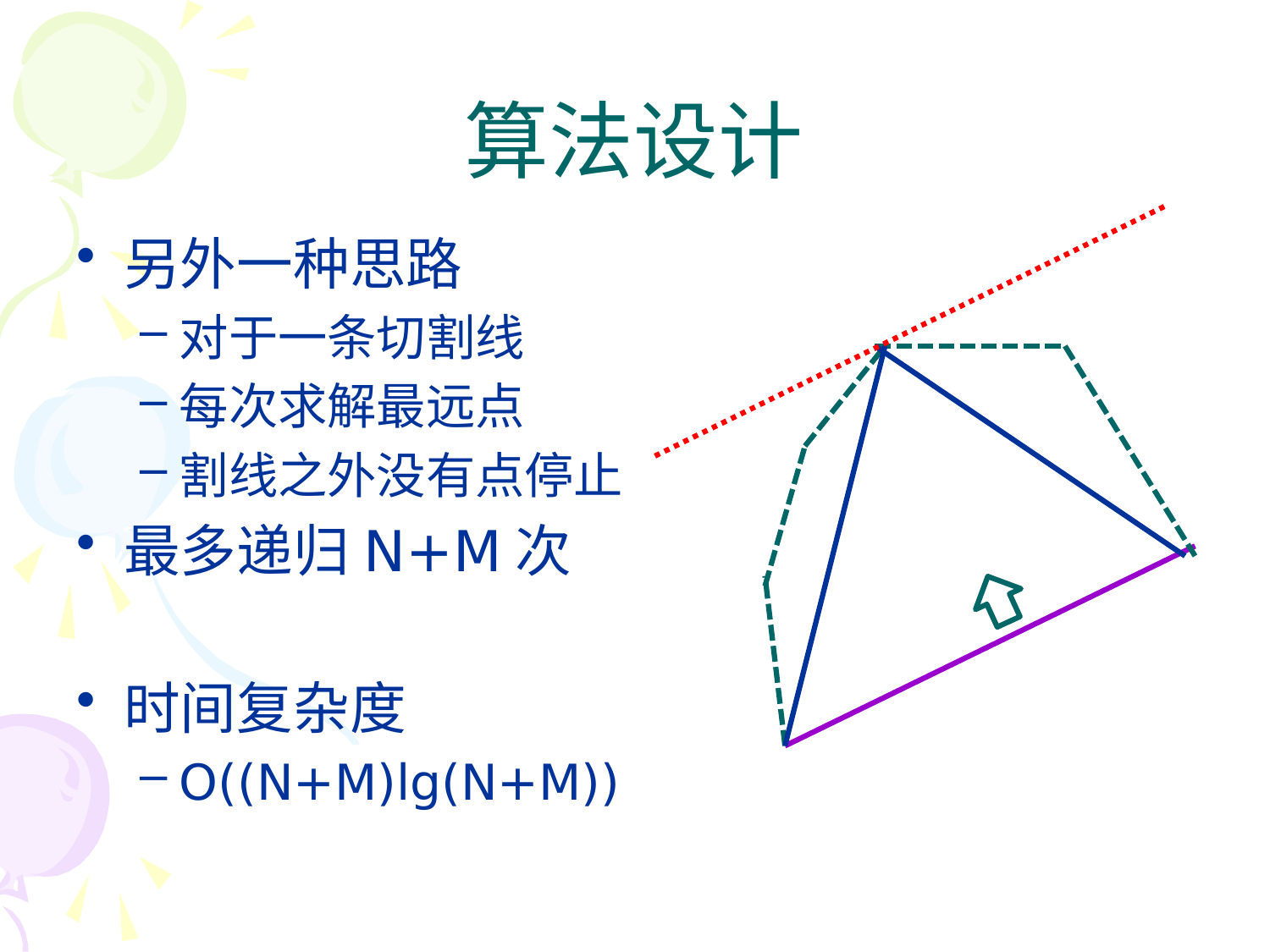

# 算法设计
另外一种思路
对于一条切割线
每次求解最远点
割线之外没有点停止
最多递归N+M次

时间复杂度
O((N+M)lg(N+M))